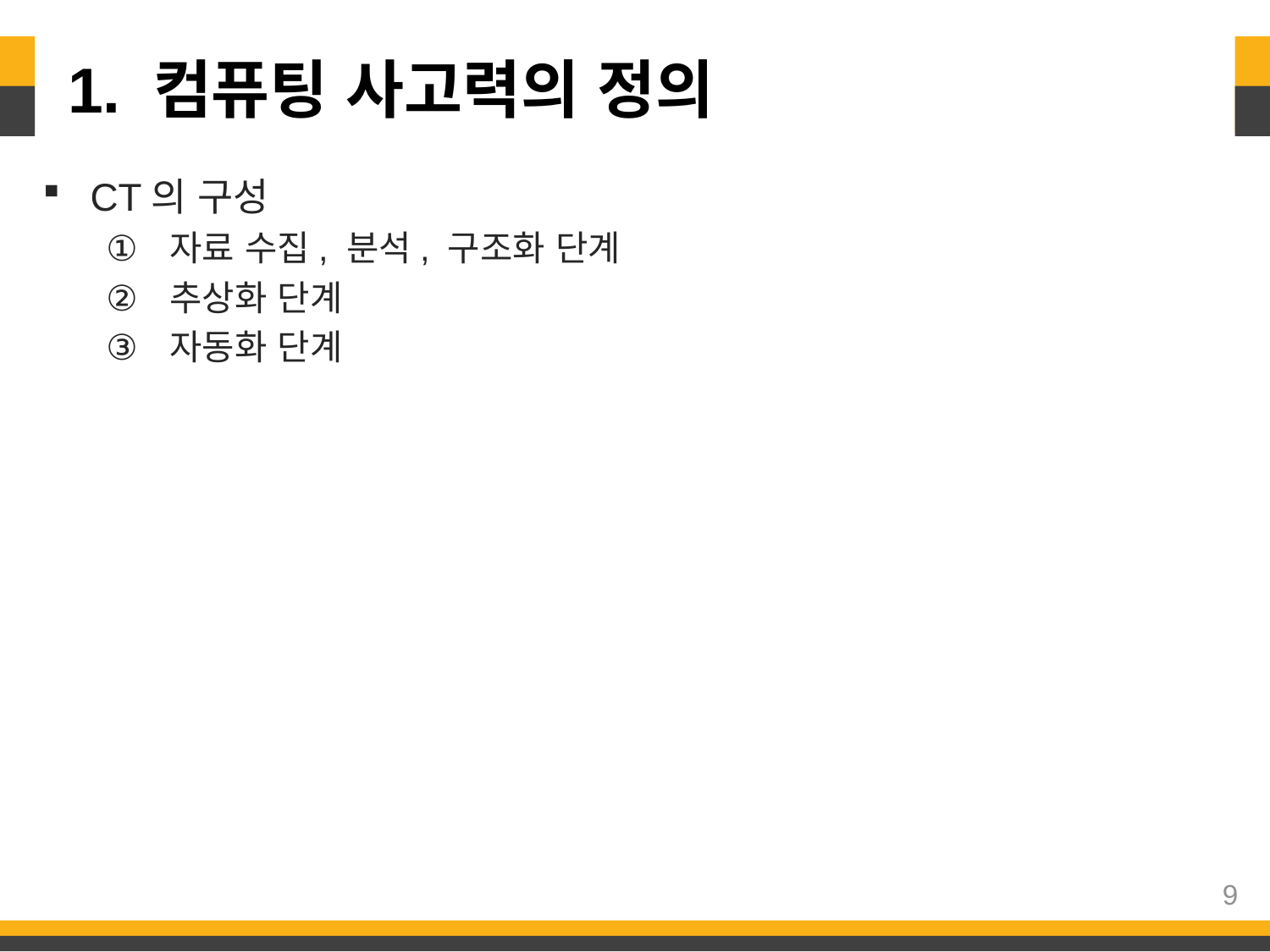

# 1. 컴퓨팅 사고력의 정의
CT의 구성
자료 수집, 분석, 구조화 단계
추상화 단계
자동화 단계

9